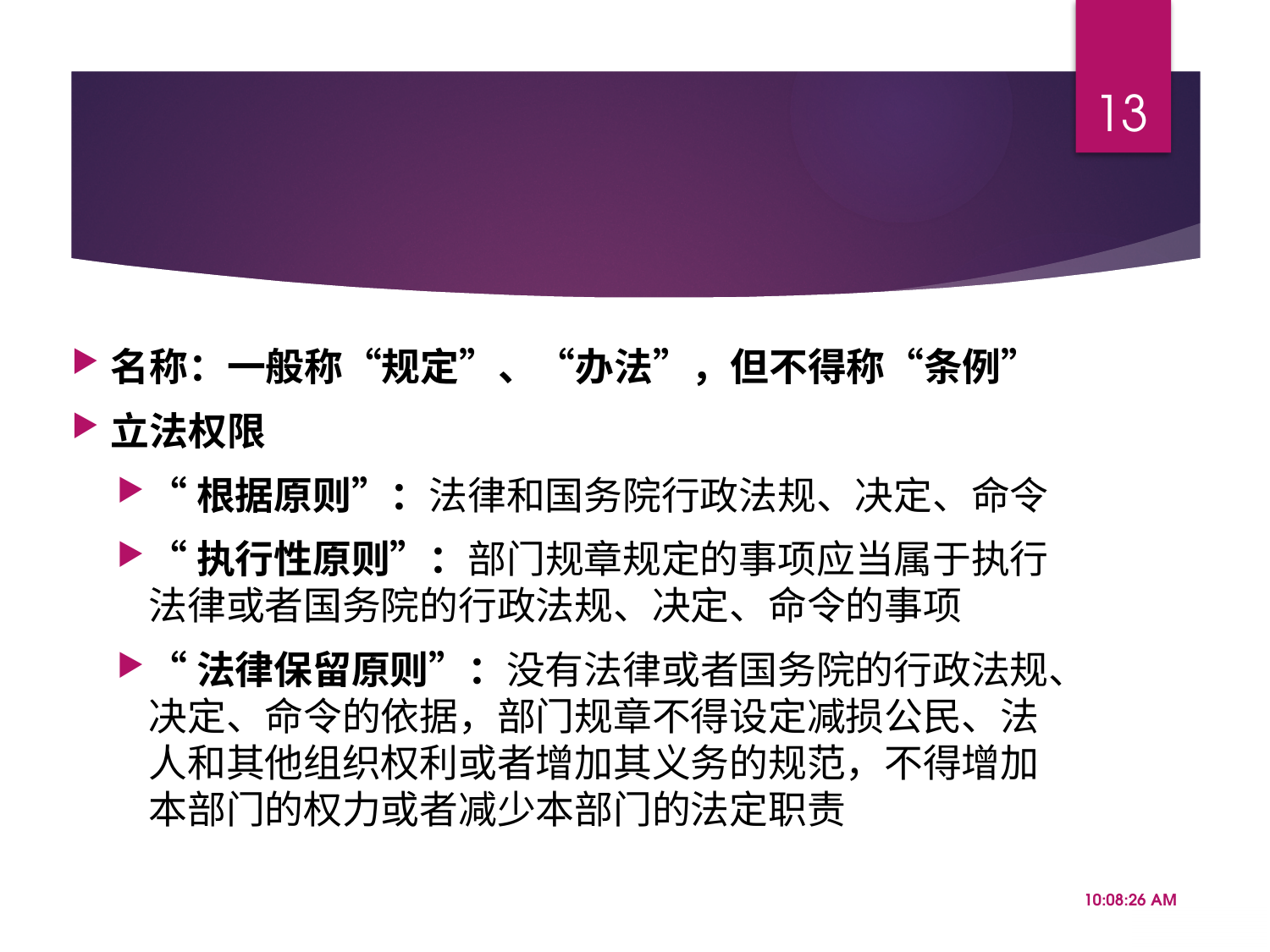

13
#
名称：一般称“规定”、“办法”，但不得称“条例”
立法权限
“根据原则”：法律和国务院行政法规、决定、命令
“执行性原则”：部门规章规定的事项应当属于执行法律或者国务院的行政法规、决定、命令的事项
“法律保留原则”：没有法律或者国务院的行政法规、决定、命令的依据，部门规章不得设定减损公民、法人和其他组织权利或者增加其义务的规范，不得增加本部门的权力或者减少本部门的法定职责

10:08:26 AM